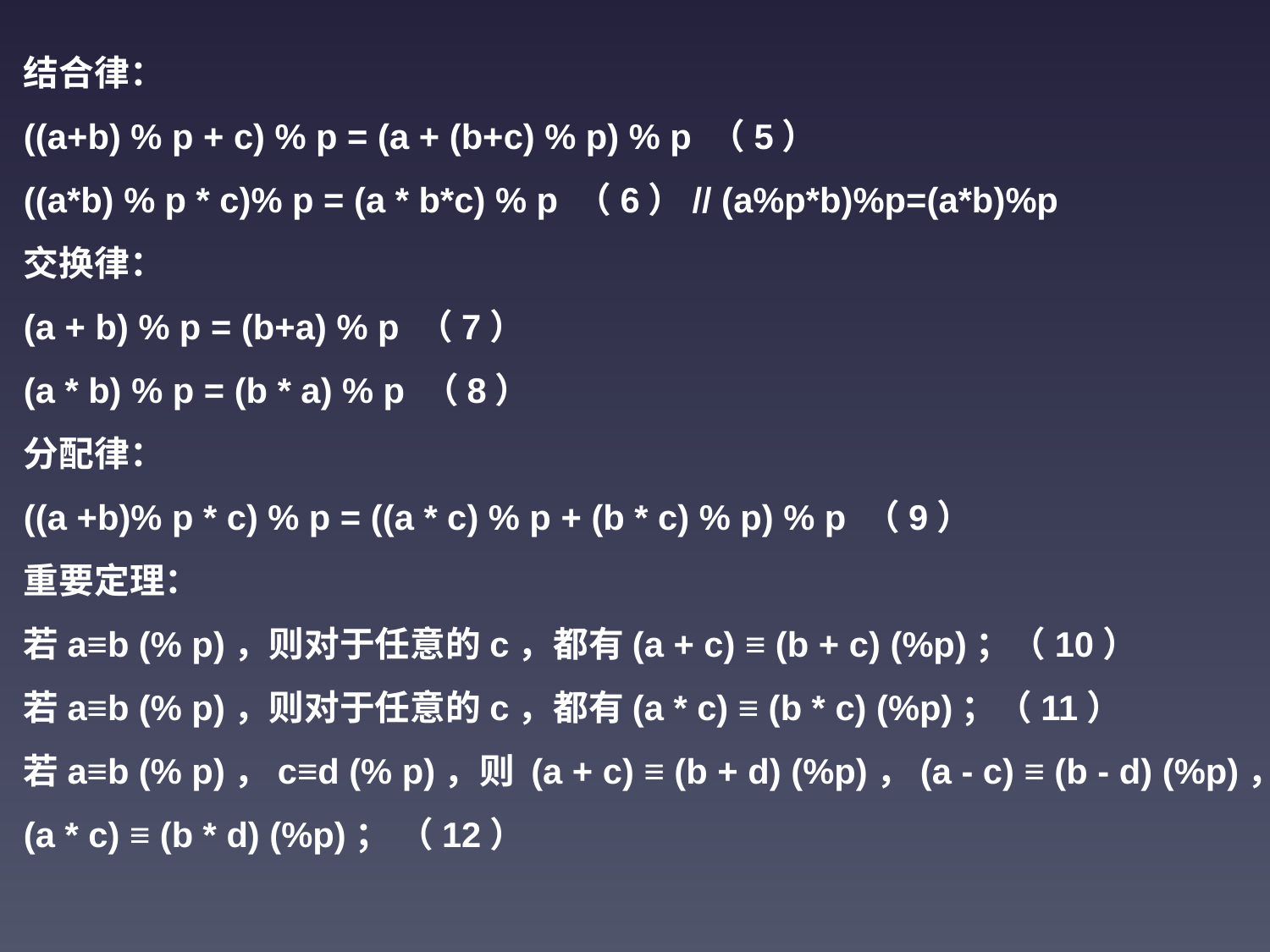

结合律：
((a+b) % p + c) % p = (a + (b+c) % p) % p （5）
((a*b) % p * c)% p = (a * b*c) % p （6）// (a%p*b)%p=(a*b)%p
交换律：
(a + b) % p = (b+a) % p （7）
(a * b) % p = (b * a) % p （8）
分配律：
((a +b)% p * c) % p = ((a * c) % p + (b * c) % p) % p （9）
重要定理：
若a≡b (% p)，则对于任意的c，都有(a + c) ≡ (b + c) (%p)；（10）
若a≡b (% p)，则对于任意的c，都有(a * c) ≡ (b * c) (%p)；（11）
若a≡b (% p)，c≡d (% p)，则 (a + c) ≡ (b + d) (%p)，(a - c) ≡ (b - d) (%p)，
(a * c) ≡ (b * d) (%p)； （12）